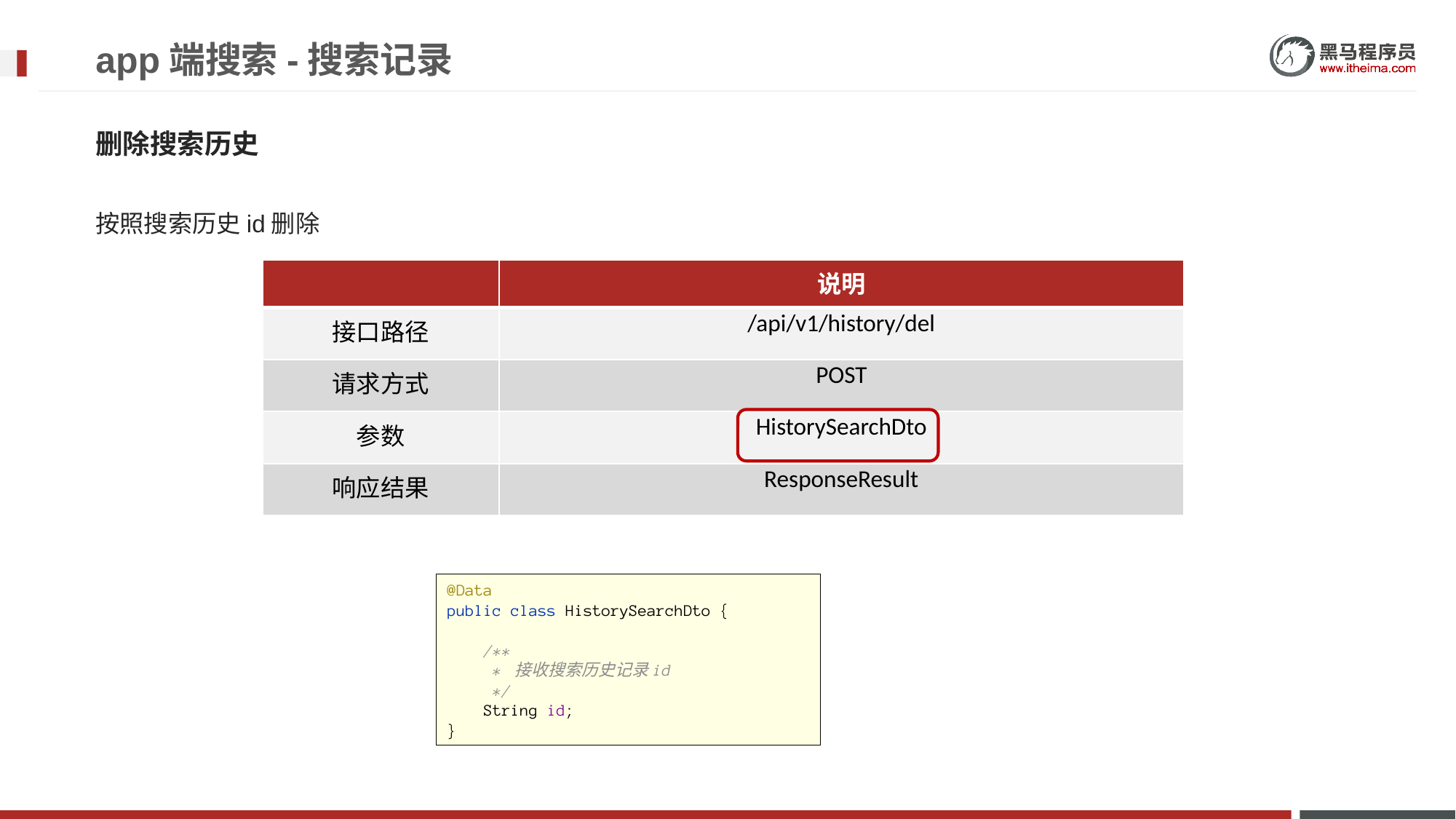

# app端搜索-搜索记录
删除搜索历史
按照搜索历史id删除
|  | 说明 |
| --- | --- |
| 接口路径 | /api/v1/history/del |
| 请求方式 | POST |
| 参数 | HistorySearchDto |
| 响应结果 | ResponseResult |

@Data
public class HistorySearchDto {
    /**
     * 接收搜索历史记录id
     */
    String id;
}